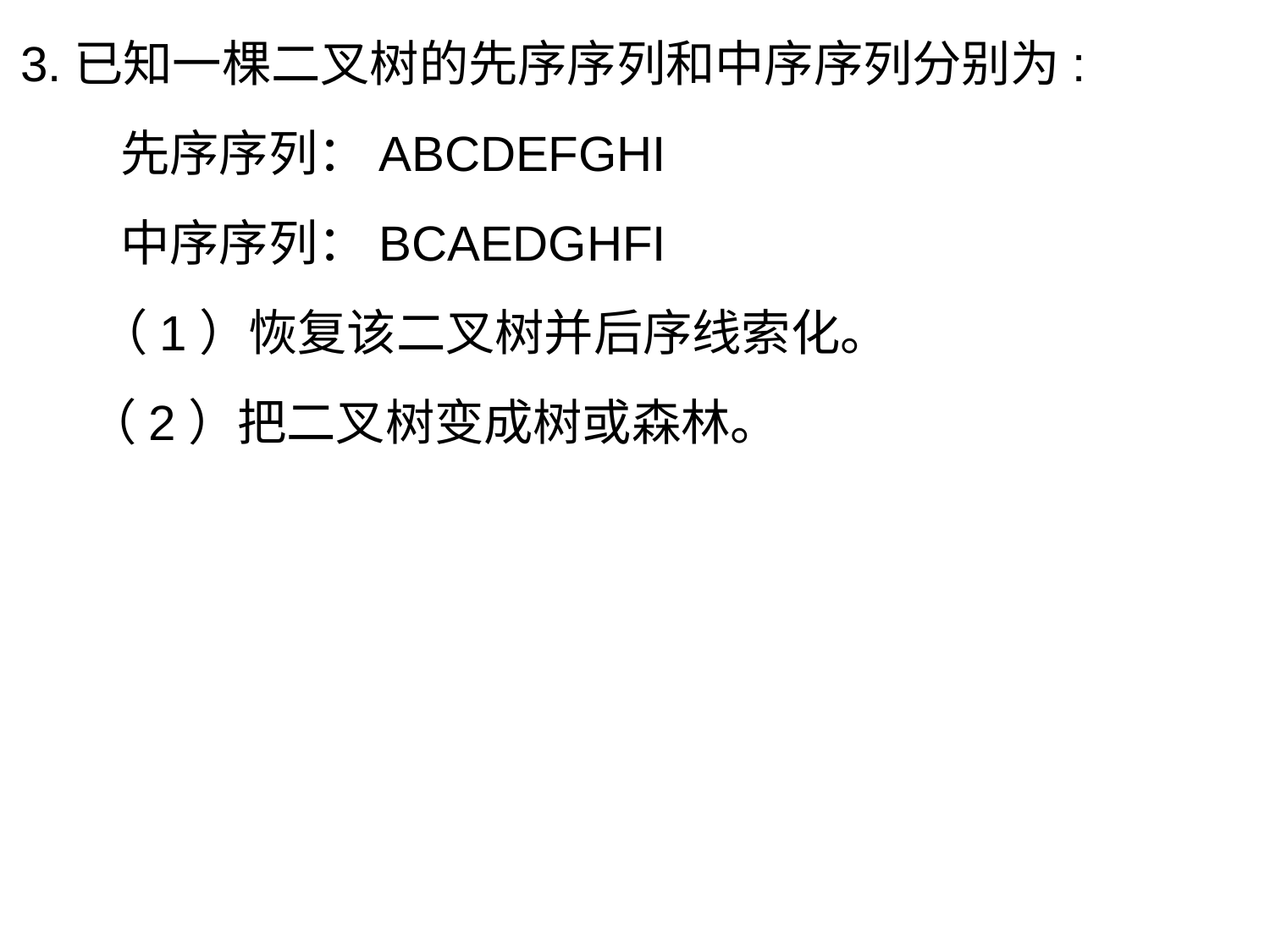

3.已知一棵二叉树的先序序列和中序序列分别为:
        先序序列：ABCDEFGHI
        中序序列：BCAEDGHFI
      （1）恢复该二叉树并后序线索化。
     （2）把二叉树变成树或森林。